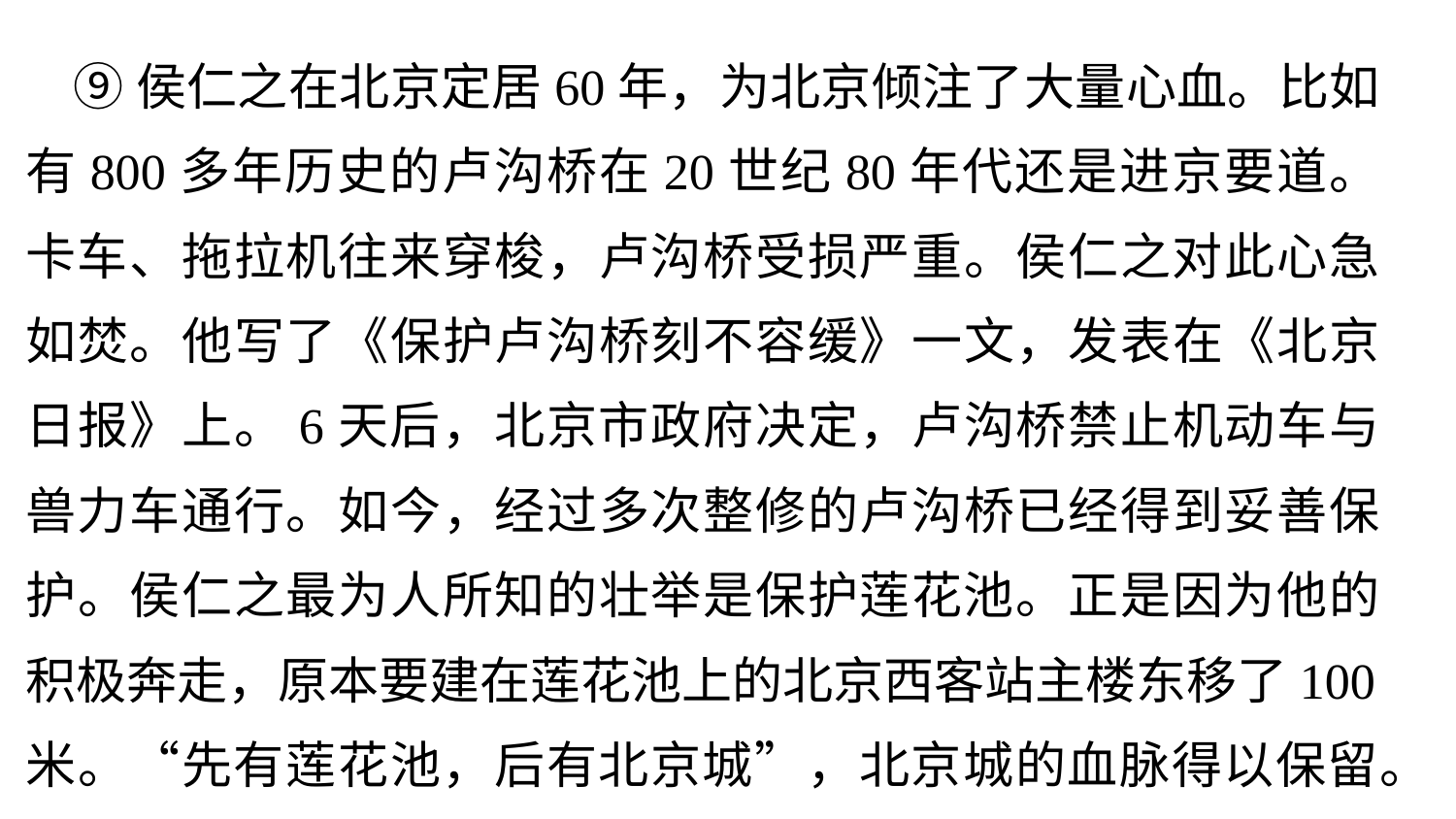

⑨侯仁之在北京定居60年，为北京倾注了大量心血。比如有800多年历史的卢沟桥在20世纪80年代还是进京要道。卡车、拖拉机往来穿梭，卢沟桥受损严重。侯仁之对此心急如焚。他写了《保护卢沟桥刻不容缓》一文，发表在《北京日报》上。6天后，北京市政府决定，卢沟桥禁止机动车与兽力车通行。如今，经过多次整修的卢沟桥已经得到妥善保护。侯仁之最为人所知的壮举是保护莲花池。正是因为他的积极奔走，原本要建在莲花池上的北京西客站主楼东移了100米。“先有莲花池，后有北京城”，北京城的血脉得以保留。